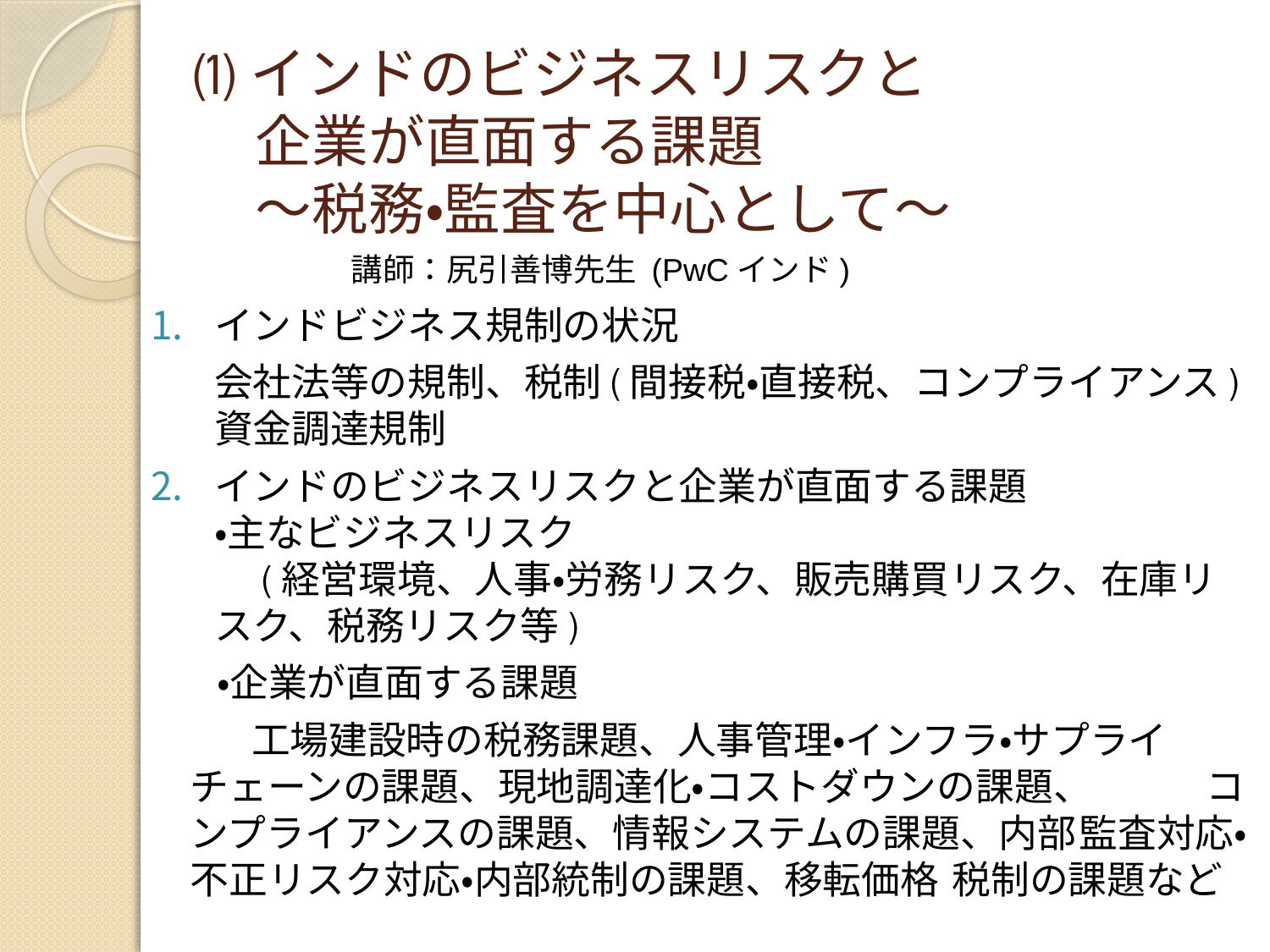

# (1)インドのビジネスリスクと 企業が直面する課題 ～税務・監査を中心として～
講師：尻引善博先生 (PwCインド)
インドビジネス規制の状況
	会社法等の規制、税制(間接税・直接税、コンプライアンス)
資金調達規制
インドのビジネスリスクと企業が直面する課題
・主なビジネスリスク
　(経営環境、人事・労務リスク、販売購買リスク、在庫リ	スク、税務リスク等)
	  ・企業が直面する課題
	      工場建設時の税務課題、人事管理・インフラ・サプライ	チェーンの課題、現地調達化・コストダウンの課題、　	コンプライアンスの課題、情報システムの課題、内部	監査対応・不正リスク対応・内部統制の課題、移転価格	税制の課題など